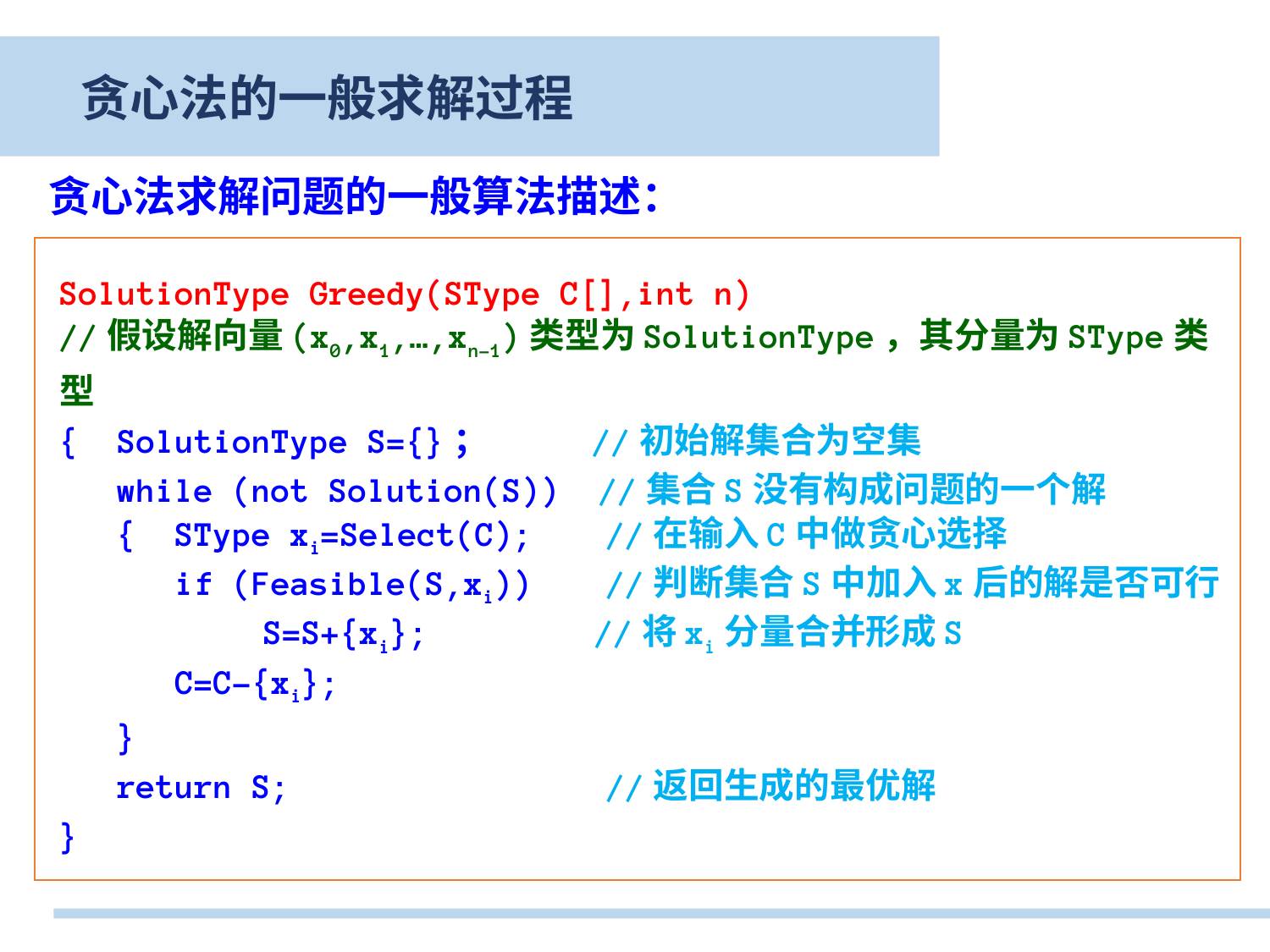

贪心法的一般求解过程
贪心法求解问题的一般算法描述：
SolutionType Greedy(SType C[],int n)
//假设解向量(x0,x1,…,xn-1)类型为SolutionType，其分量为SType类型
{  SolutionType S={}；	  //初始解集合为空集
   while (not Solution(S))  //集合S没有构成问题的一个解
   {  SType xi=Select(C);	  //在输入C中做贪心选择
      if (Feasible(S,xi))	  //判断集合S中加入x后的解是否可行
	    S=S+{xi};	        //将xi分量合并形成S
      C=C-{xi};
   }
   return S;			  //返回生成的最优解
}